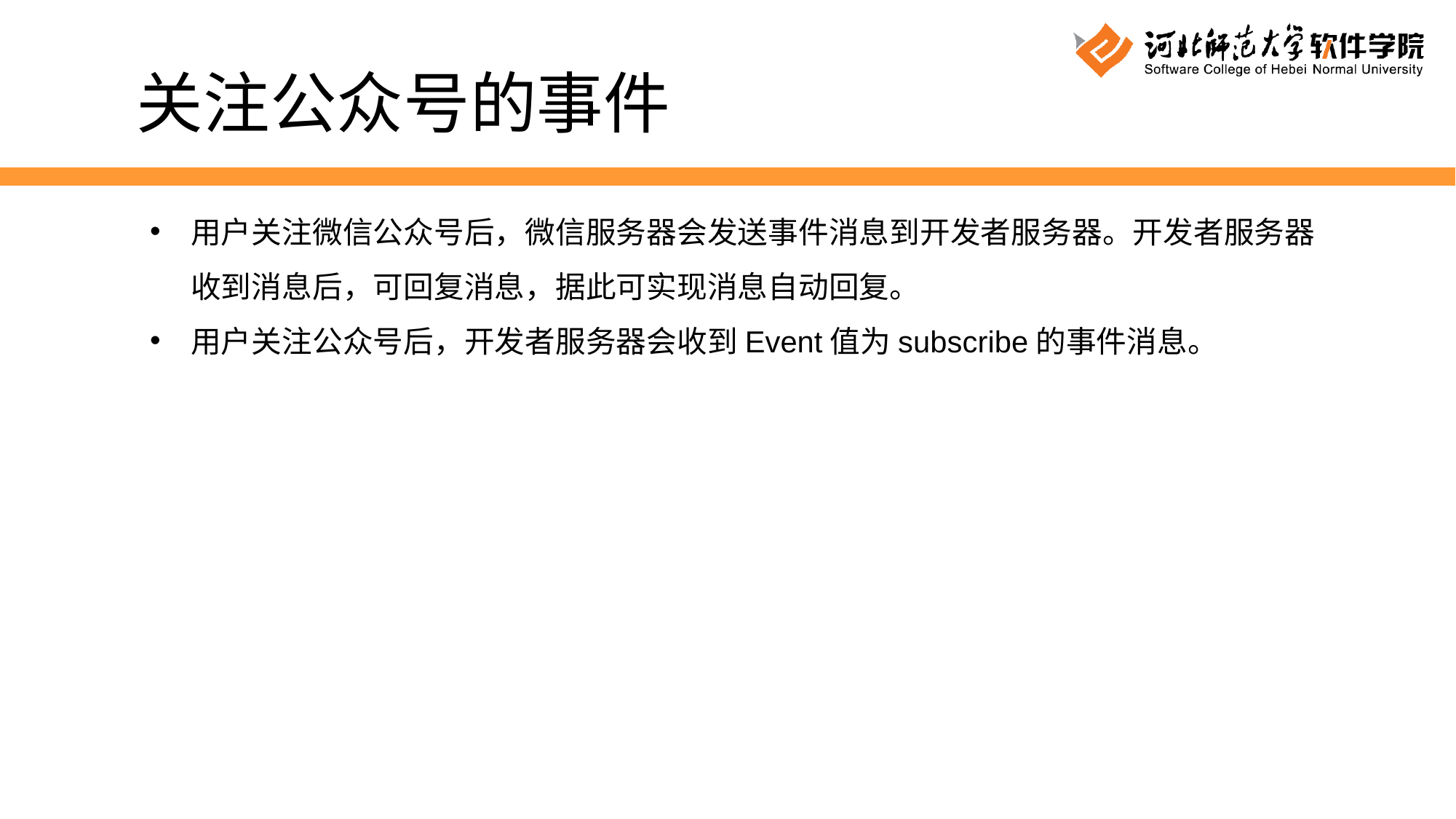

关注公众号的事件
用户关注微信公众号后，微信服务器会发送事件消息到开发者服务器。开发者服务器收到消息后，可回复消息，据此可实现消息自动回复。
用户关注公众号后，开发者服务器会收到Event值为subscribe的事件消息。